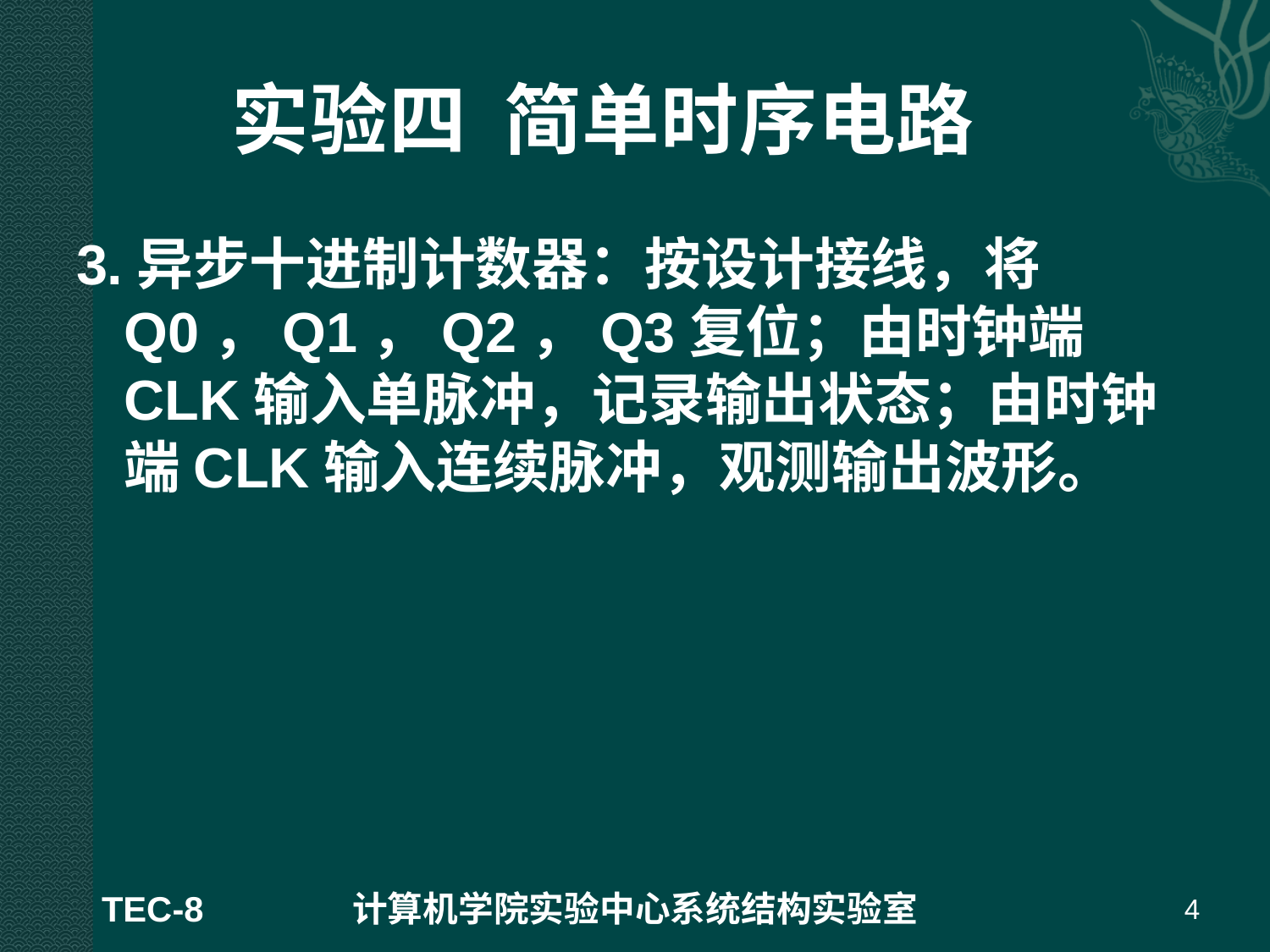

# 实验四  简单时序电路
3.异步十进制计数器：按设计接线，将Q0，Q1，Q2，Q3复位；由时钟端CLK输入单脉冲，记录输出状态；由时钟端CLK输入连续脉冲，观测输出波形。

TEC-8
计算机学院实验中心系统结构实验室
4